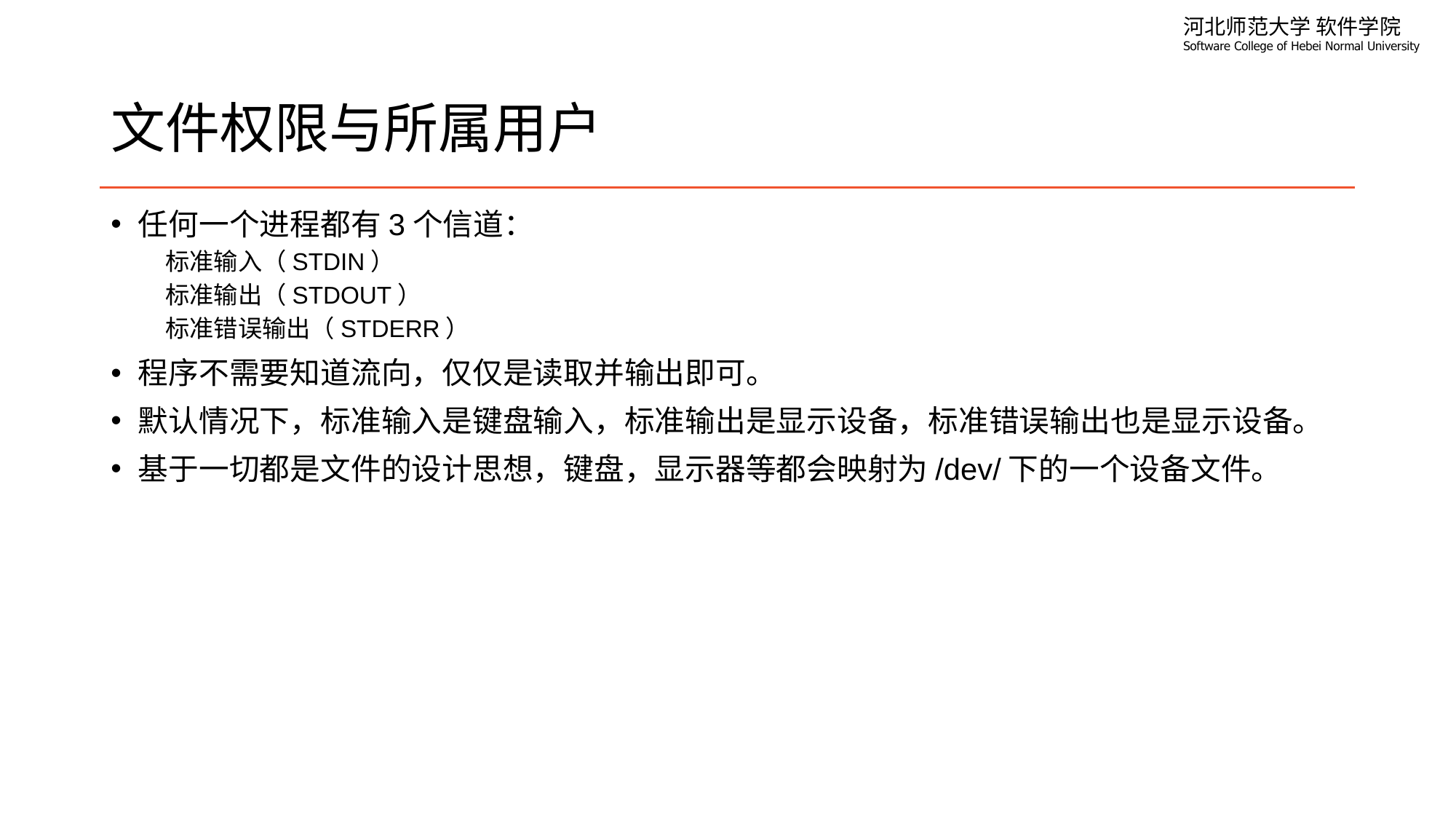

# 文件权限与所属用户
任何一个进程都有3个信道：
标准输入（STDIN）
标准输出（STDOUT）
标准错误输出（STDERR）
程序不需要知道流向，仅仅是读取并输出即可。
默认情况下，标准输入是键盘输入，标准输出是显示设备，标准错误输出也是显示设备。
基于一切都是文件的设计思想，键盘，显示器等都会映射为/dev/下的一个设备文件。